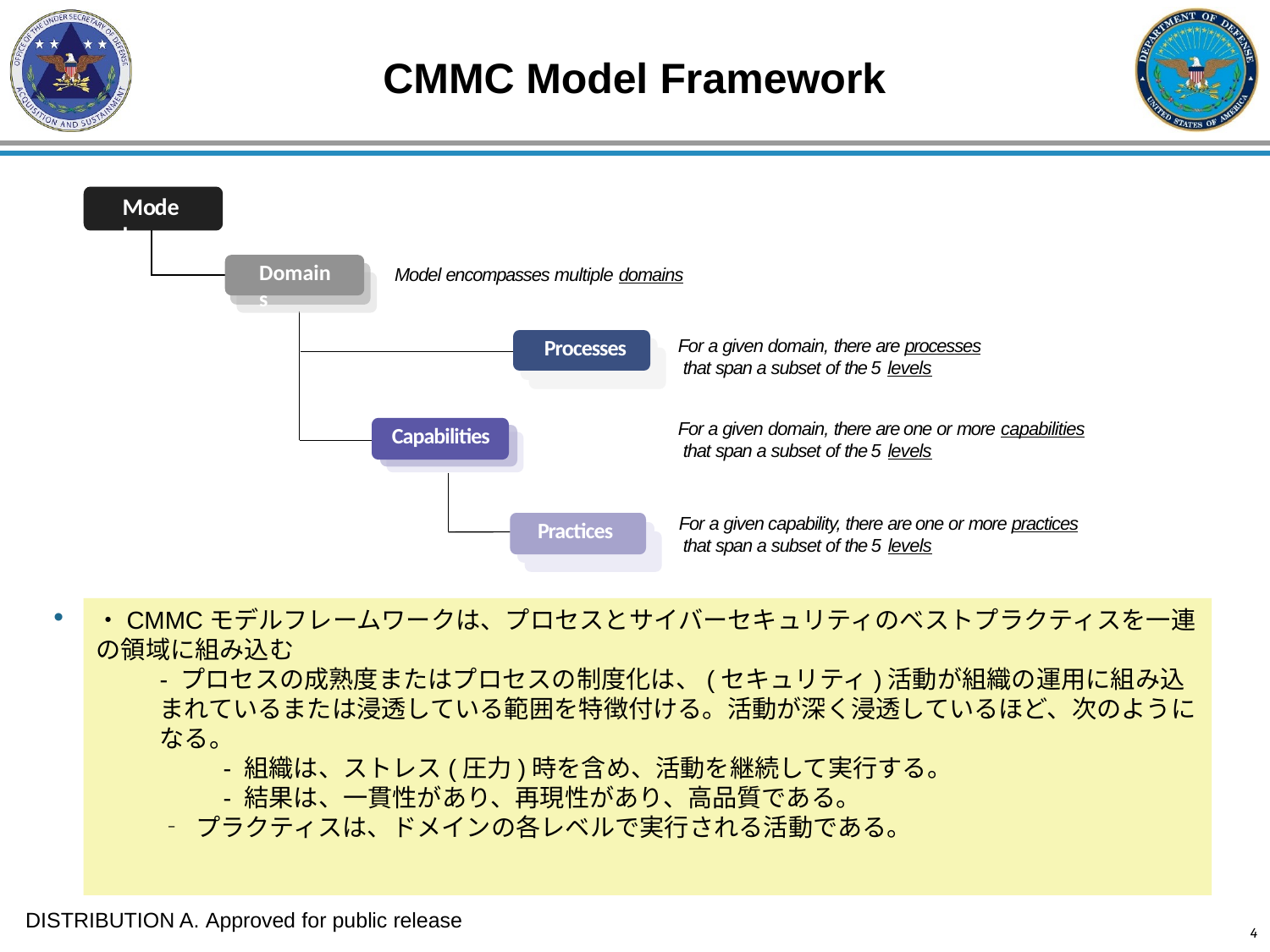

# CMMC Model Framework

Model

Domains
Model encompasses multiple domains

For a given domain, there are processes  that span a subset of the 5 levels
Processes
For a given domain, there are one or more capabilities  that span a subset of the 5 levels
Capabilities

For a given capability, there are one or more practices  that span a subset of the 5 levels
Practices
CMMC model framework organizes processes and cybersecurity best practices  into a set of domains
Process maturity or process institutionalization characterizes the extent to which an activity is  embedded or ingrained in the operations of an organization. The more deeply ingrained an  activity, the more likely it is that:
An organization will continue to perform the activity – including under times of stress – and
The outcomes will be consistent, repeatable and of high quality.
Practices are activities performed at each level for the domain
・CMMCモデルフレームワークは、プロセスとサイバーセキュリティのベストプラクティスを一連の領域に組み込む
- プロセスの成熟度またはプロセスの制度化は、(セキュリティ)活動が組織の運用に組み込まれているまたは浸透している範囲を特徴付ける。活動が深く浸透しているほど、次のようになる。
- 組織は、ストレス(圧力)時を含め、活動を継続して実行する。
- 結果は、一貫性があり、再現性があり、高品質である。
‐ プラクティスは、ドメインの各レベルで実行される活動である。
DISTRIBUTION A. Approved for public release
4